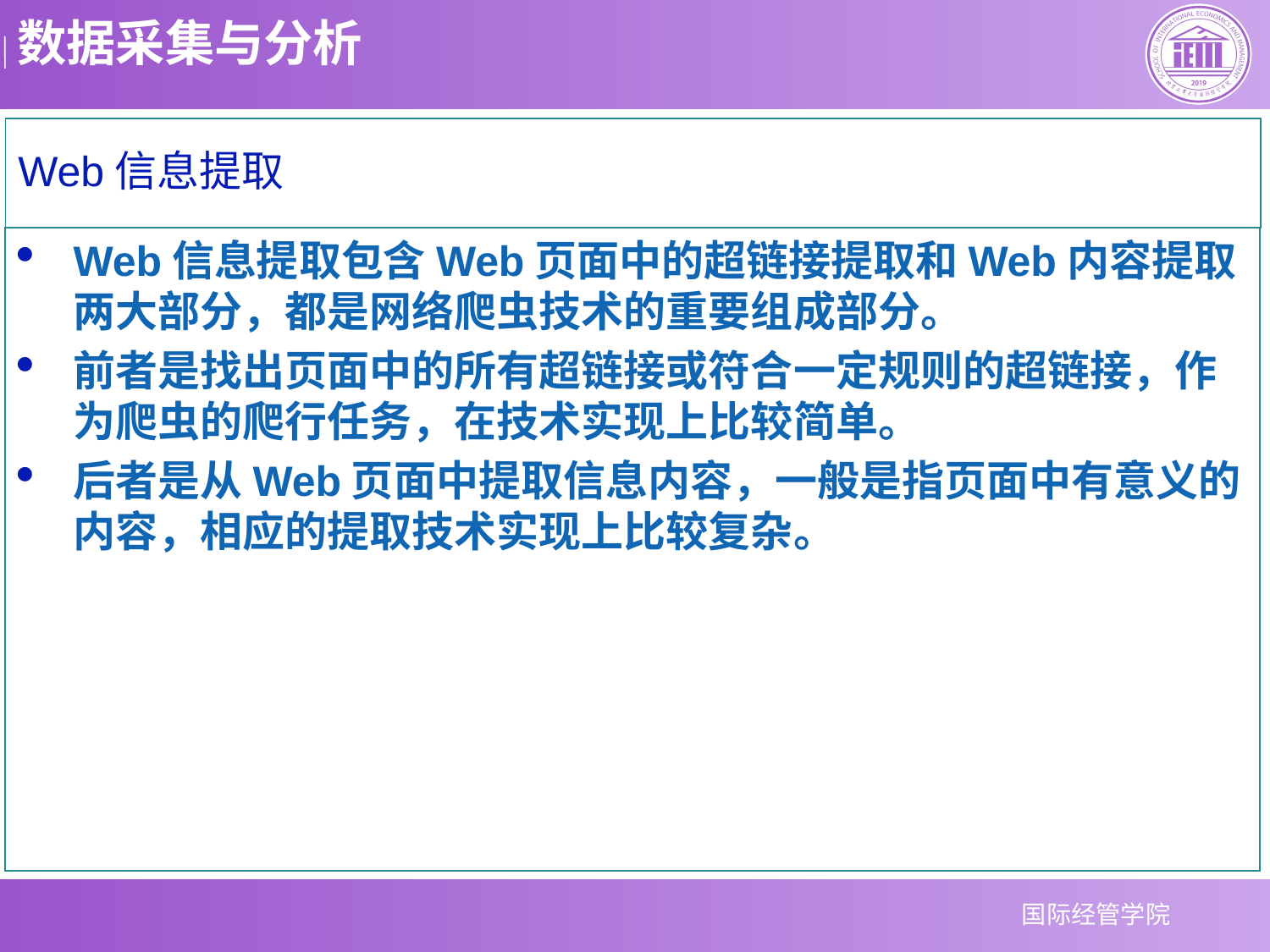

# Web信息提取
Web信息提取包含Web页面中的超链接提取和Web内容提取两大部分，都是网络爬虫技术的重要组成部分。
前者是找出页面中的所有超链接或符合一定规则的超链接，作为爬虫的爬行任务，在技术实现上比较简单。
后者是从Web页面中提取信息内容，一般是指页面中有意义的内容，相应的提取技术实现上比较复杂。